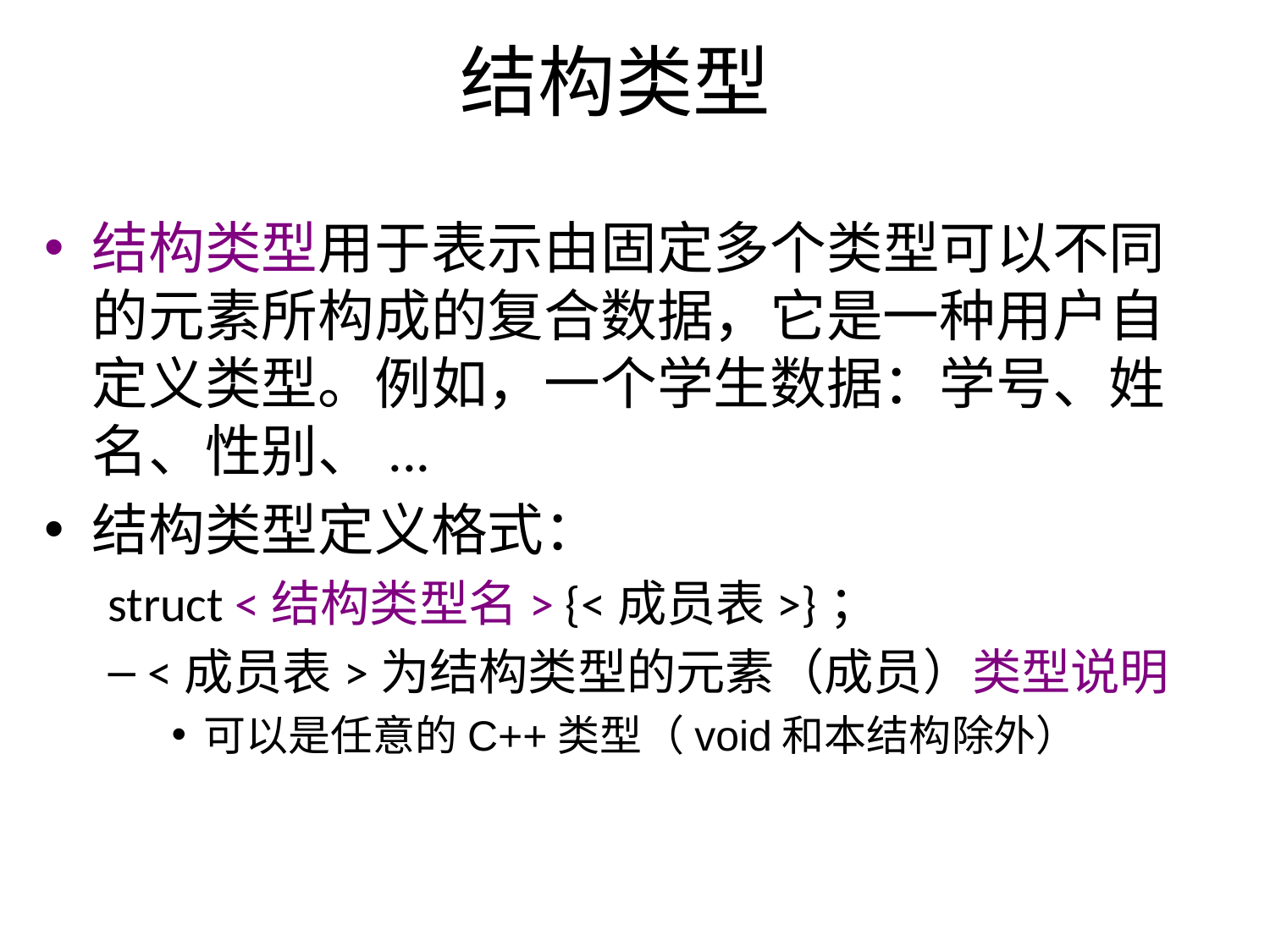

# 结构类型
结构类型用于表示由固定多个类型可以不同的元素所构成的复合数据，它是一种用户自定义类型。例如，一个学生数据：学号、姓名、性别、...
结构类型定义格式：
struct <结构类型名> {<成员表>}；
<成员表>为结构类型的元素（成员）类型说明
可以是任意的C++类型（void和本结构除外）